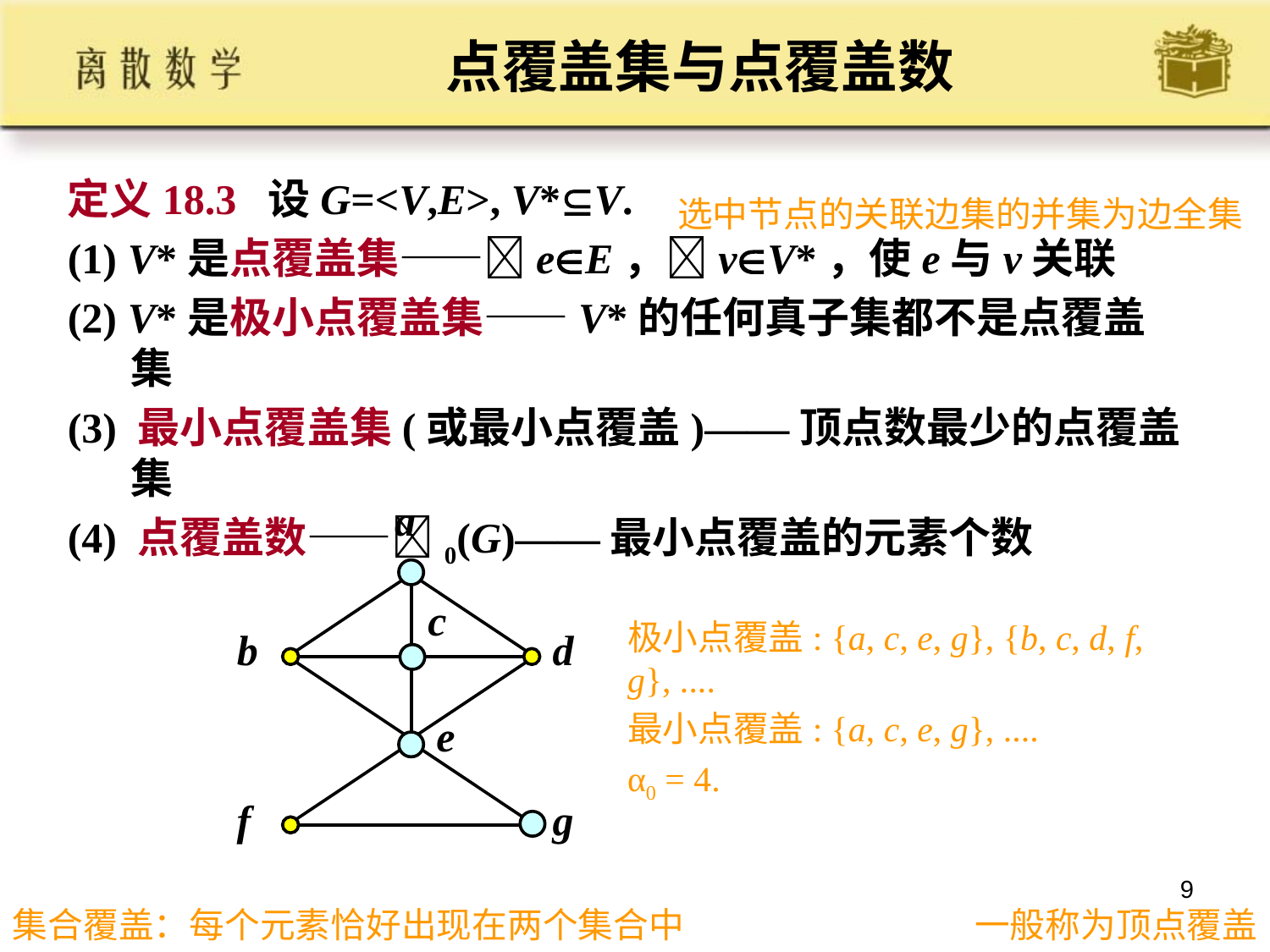

# 点覆盖集与点覆盖数
定义18.3  设G=<V,E>, V*⊆V.
(1) V*是点覆盖集——∀e∈E，∃v∈V*，使e与v关联
(2) V*是极小点覆盖集——V*的任何真子集都不是点覆盖集
(3) 最小点覆盖集(或最小点覆盖)——顶点数最少的点覆盖集
(4) 点覆盖数——α0(G)——最小点覆盖的元素个数
选中节点的关联边集的并集为边全集
a

c
b
d
e
f
g

极小点覆盖: {a, c, e, g}, {b, c, d, f, g}, ....
最小点覆盖: {a, c, e, g}, ....
α0 = 4.
9
集合覆盖：每个元素恰好出现在两个集合中
一般称为顶点覆盖